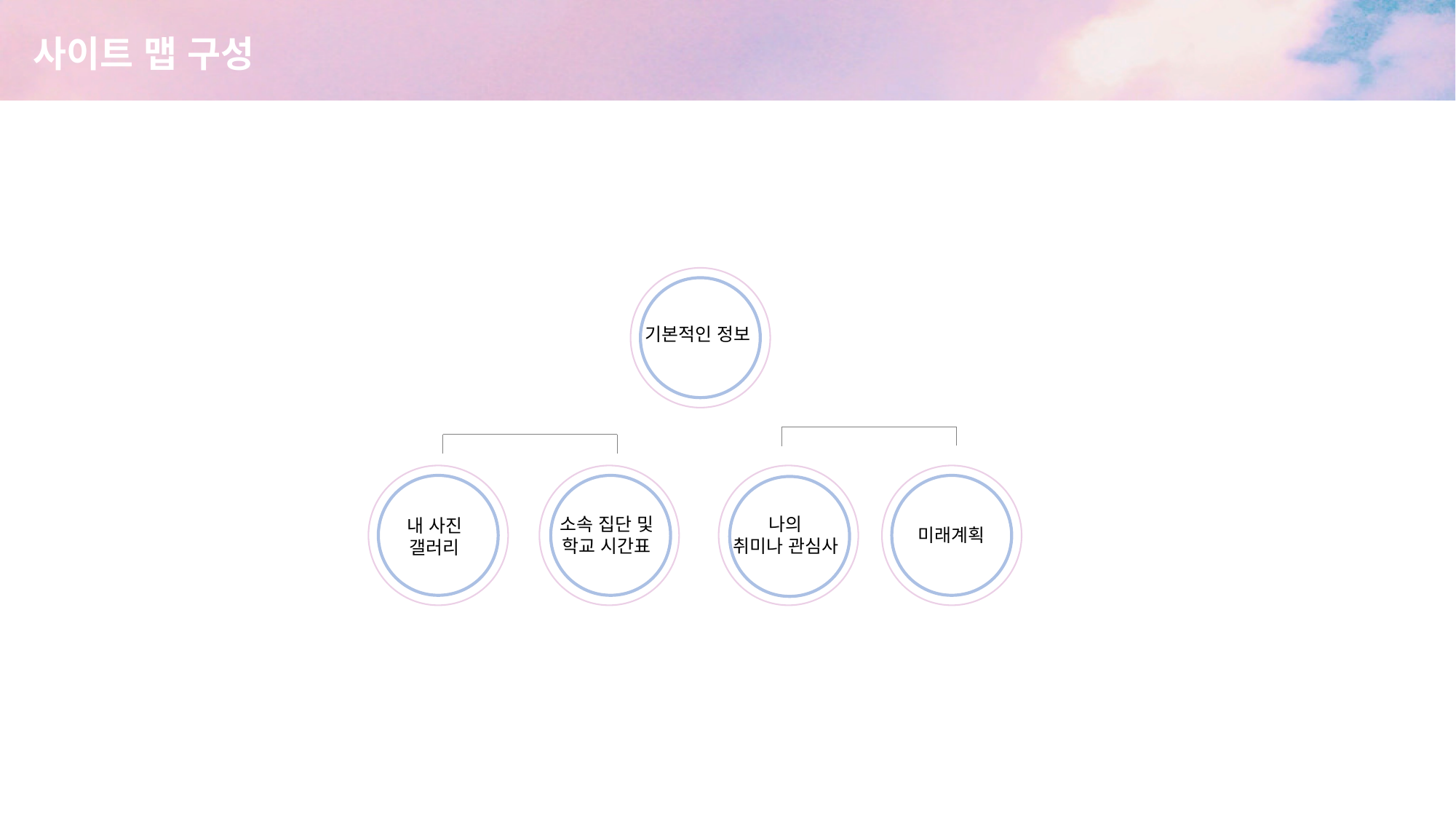

사이트 맵 구성

기본적인 정보

나의
취미나 관심사
소속 집단 및
학교 시간표
내 사진
갤러리
미래계획